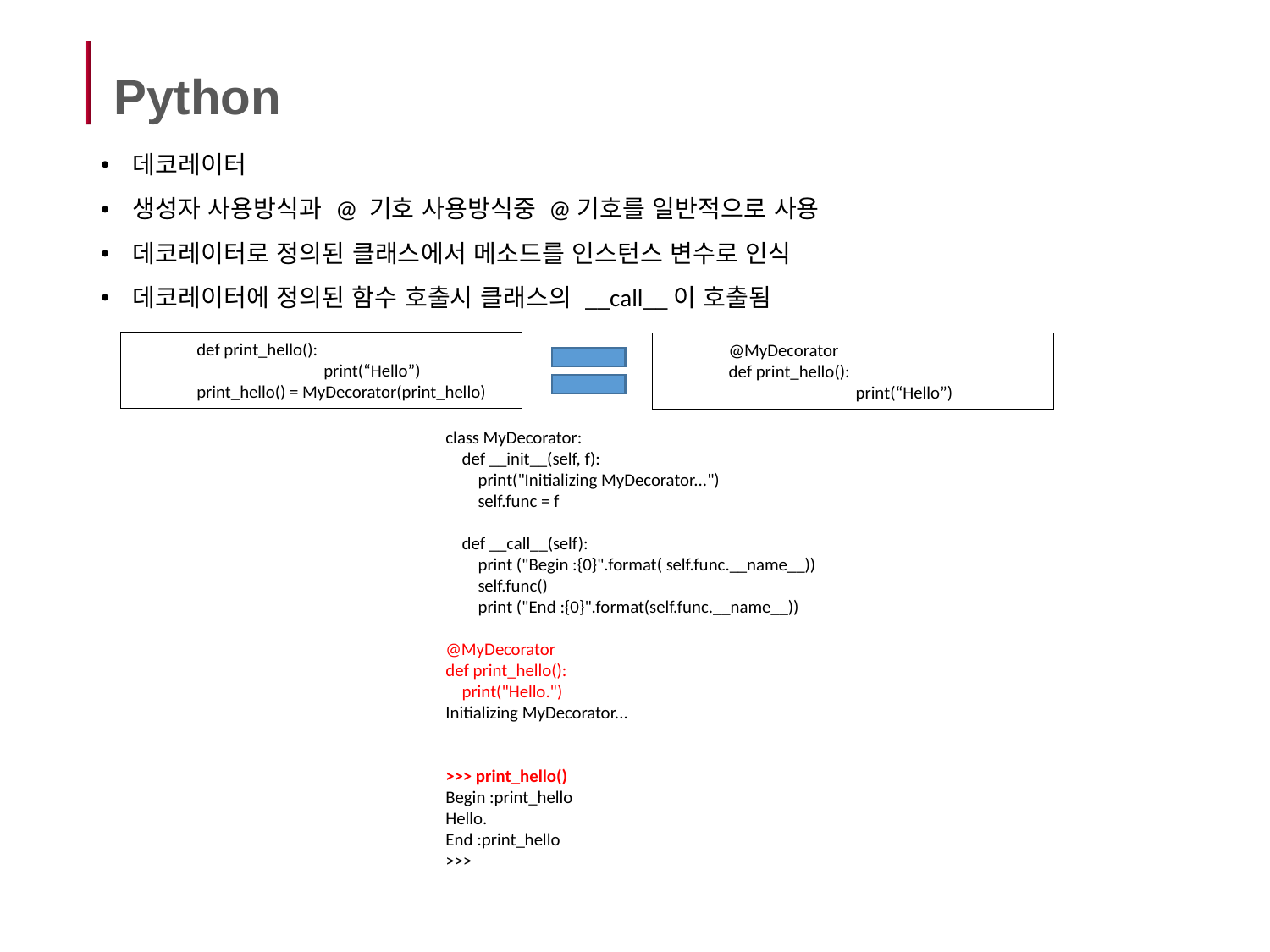

데코레이터
생성자 사용방식과 @ 기호 사용방식중 @기호를 일반적으로 사용
데코레이터로 정의된 클래스에서 메소드를 인스턴스 변수로 인식
데코레이터에 정의된 함수 호출시 클래스의 __call__이 호출됨

def print_hello():
	print(“Hello”)
print_hello() = MyDecorator(print_hello)

@MyDecorator
def print_hello():
	print(“Hello”)
class MyDecorator:
    def __init__(self, f):
        print("Initializing MyDecorator...")
        self.func = f

    def __call__(self):
        print ("Begin :{0}".format( self.func.__name__))
        self.func()
        print ("End :{0}".format(self.func.__name__))

@MyDecorator
def print_hello():
    print("Hello.")
Initializing MyDecorator...

>>> print_hello()
Begin :print_hello
Hello.
End :print_hello
>>>